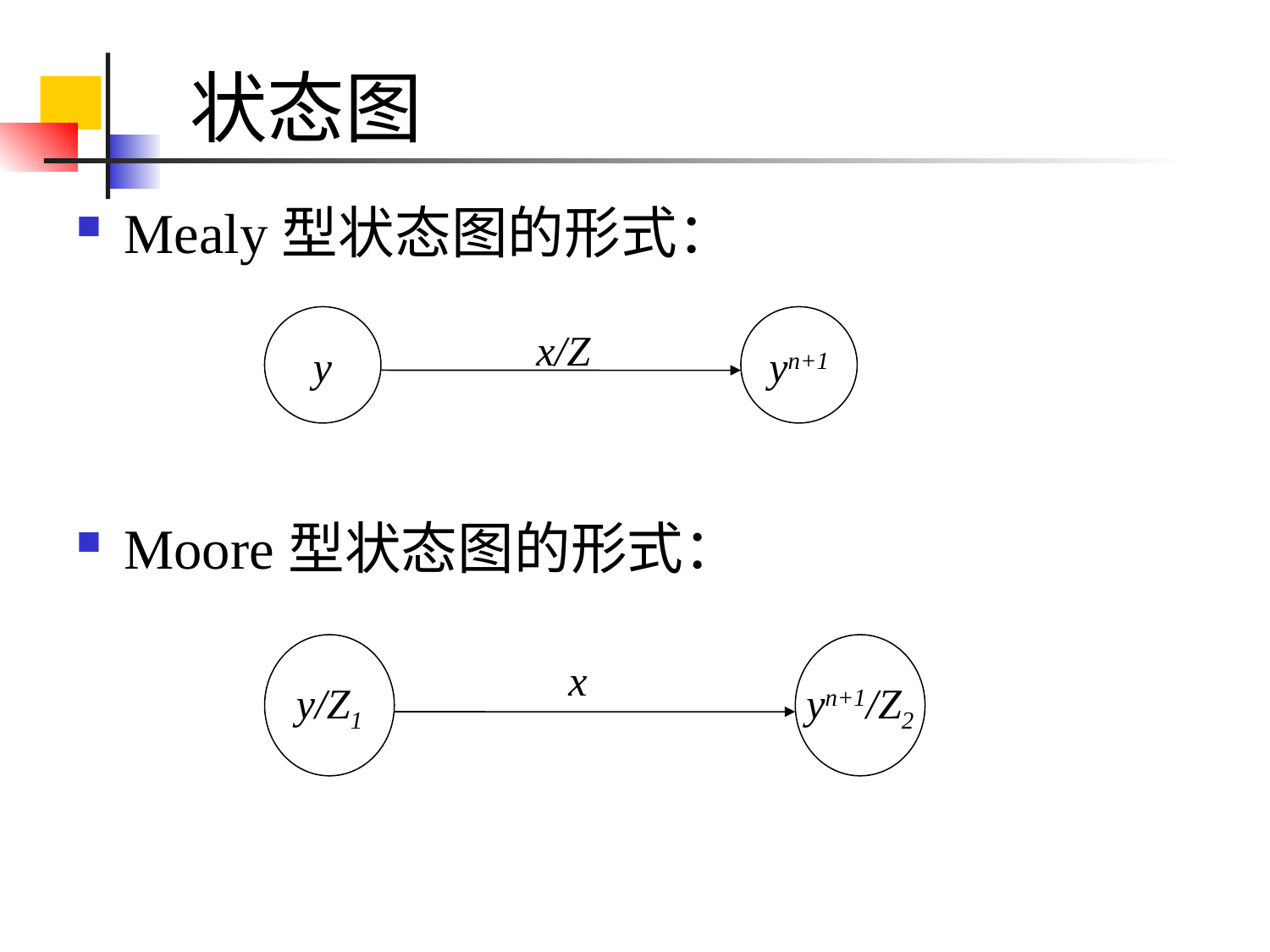

# 状态图
Mealy型状态图的形式：

Moore型状态图的形式：
y
yn+1
x/Z

y/Z1
yn+1/Z2
x